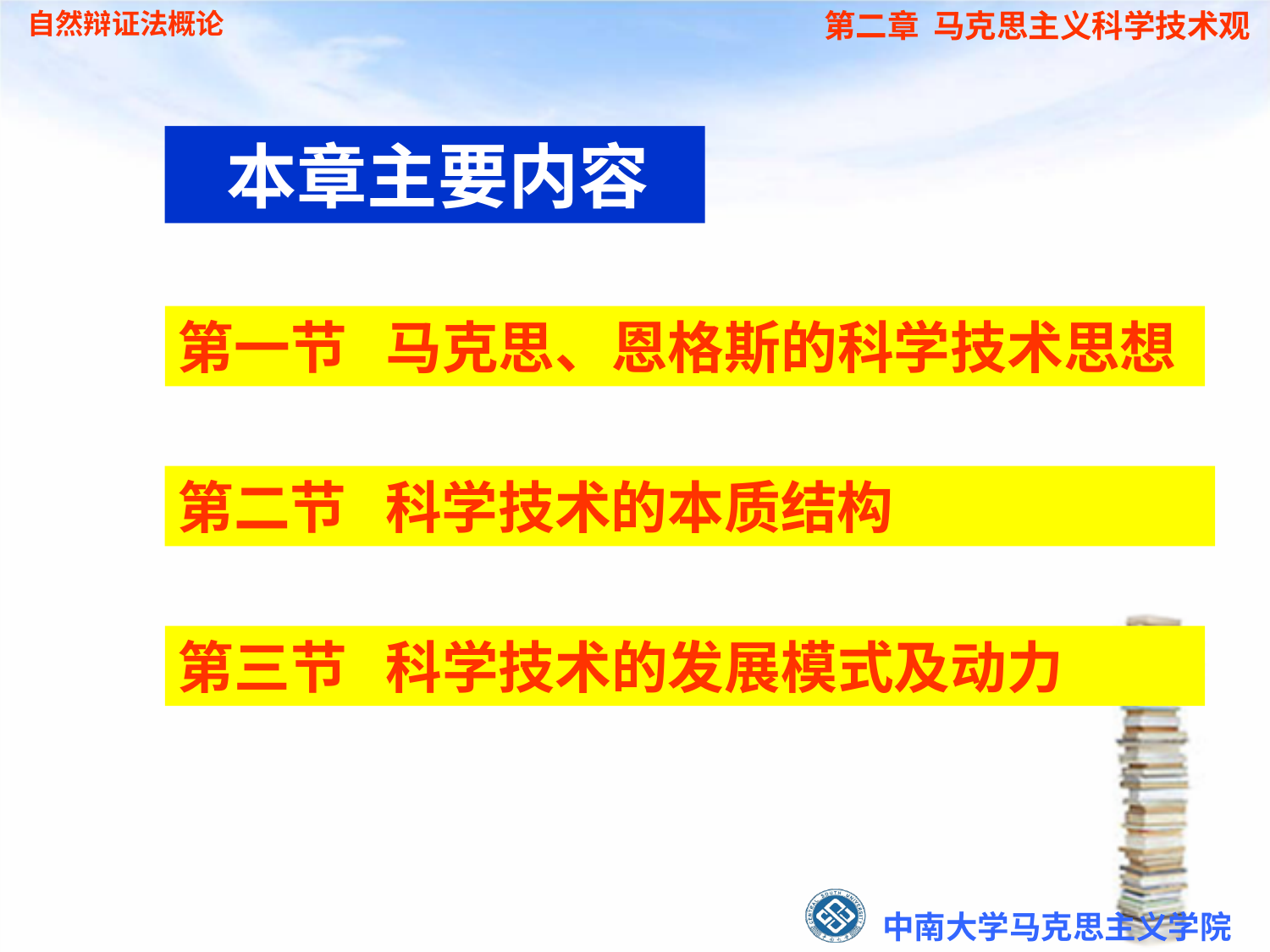

本章主要内容
第一节   马克思、恩格斯的科学技术思想
第二节   科学技术的本质结构
第三节   科学技术的发展模式及动力